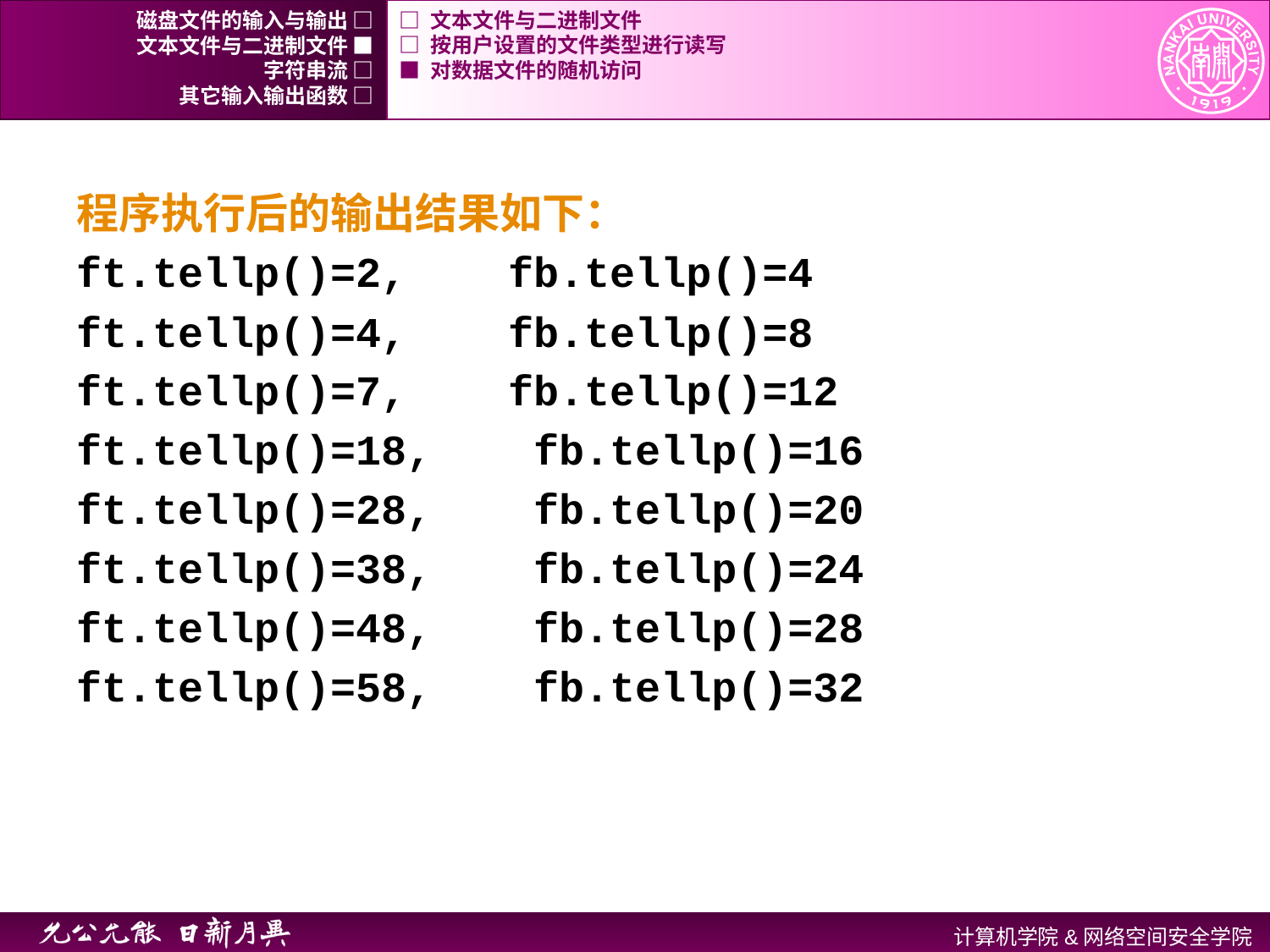

磁盘文件的输入与输出 □
□ 文本文件与二进制文件
文本文件与二进制文件 ■
□ 按用户设置的文件类型进行读写
字符串流 □
■ 对数据文件的随机访问
其它输入输出函数 □
程序执行后的输出结果如下：
ft.tellp()=2,    fb.tellp()=4
ft.tellp()=4,    fb.tellp()=8
ft.tellp()=7,    fb.tellp()=12
ft.tellp()=18,    fb.tellp()=16
ft.tellp()=28,    fb.tellp()=20
ft.tellp()=38,    fb.tellp()=24
ft.tellp()=48,    fb.tellp()=28
ft.tellp()=58,    fb.tellp()=32